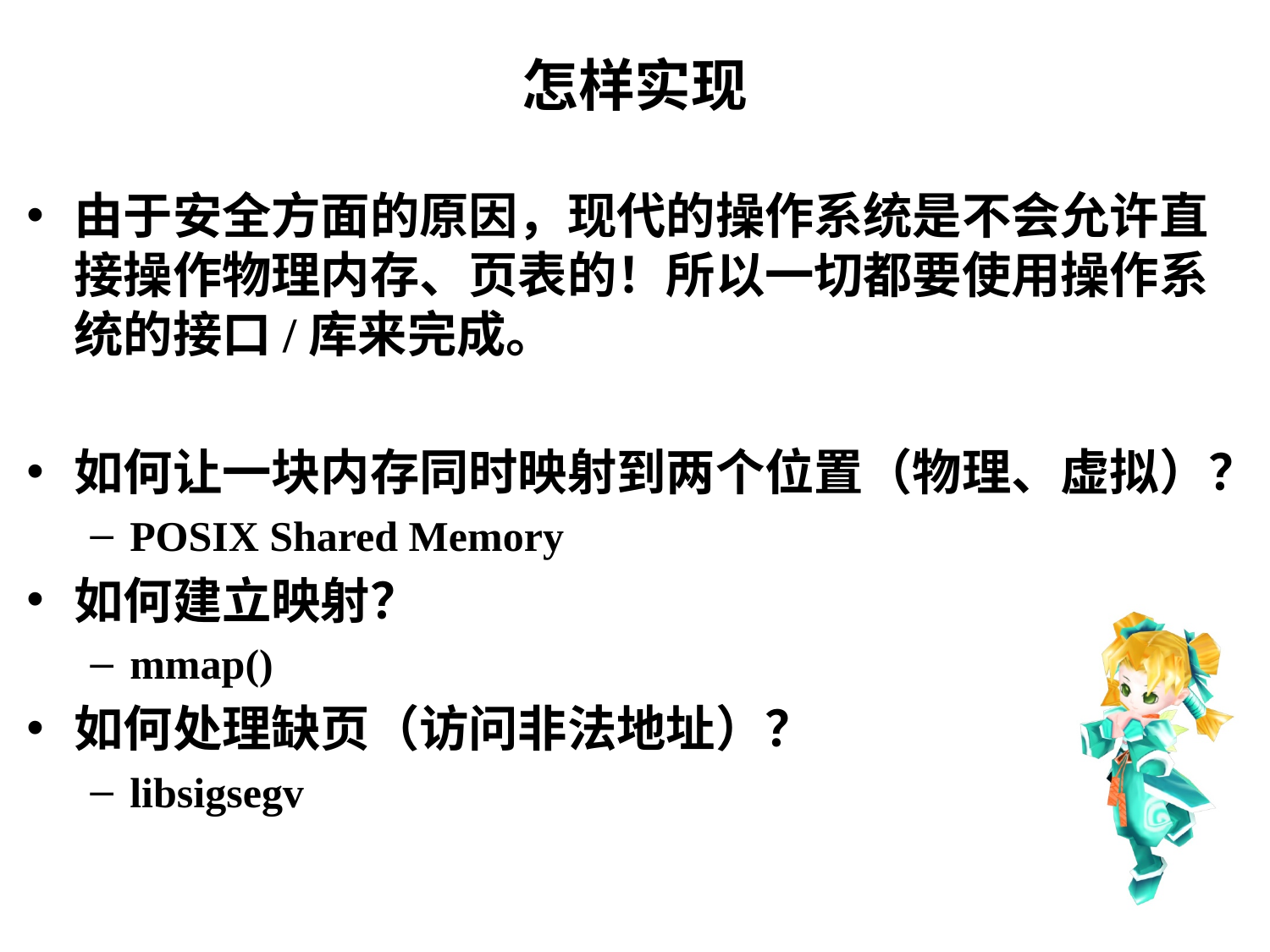

# 怎样实现
由于安全方面的原因，现代的操作系统是不会允许直接操作物理内存、页表的！所以一切都要使用操作系统的接口/库来完成。

如何让一块内存同时映射到两个位置（物理、虚拟）？
POSIX Shared Memory
如何建立映射？
mmap()
如何处理缺页（访问非法地址）？
libsigsegv